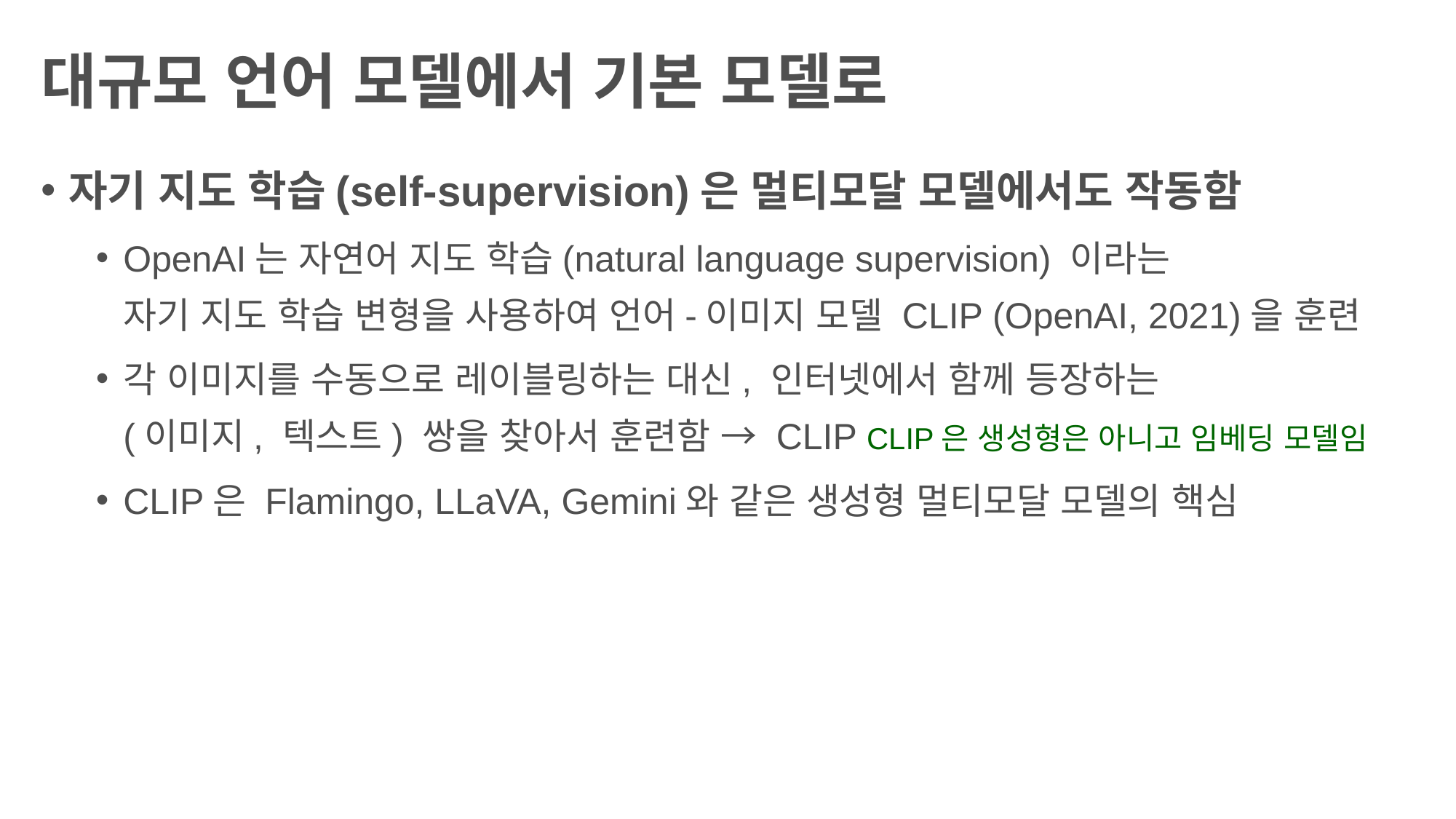

# 대규모 언어 모델에서 기본 모델로
자기 지도 학습(self-supervision)은 멀티모달 모델에서도 작동함
OpenAI는 자연어 지도 학습(natural language supervision) 이라는
자기 지도 학습 변형을 사용하여 언어-이미지 모델 CLIP (OpenAI, 2021)을 훈련
각 이미지를 수동으로 레이블링하는 대신, 인터넷에서 함께 등장하는
(이미지, 텍스트) 쌍을 찾아서 훈련함 → CLIP CLIP은 생성형은 아니고 임베딩 모델임
CLIP은 Flamingo, LLaVA, Gemini와 같은 생성형 멀티모달 모델의 핵심